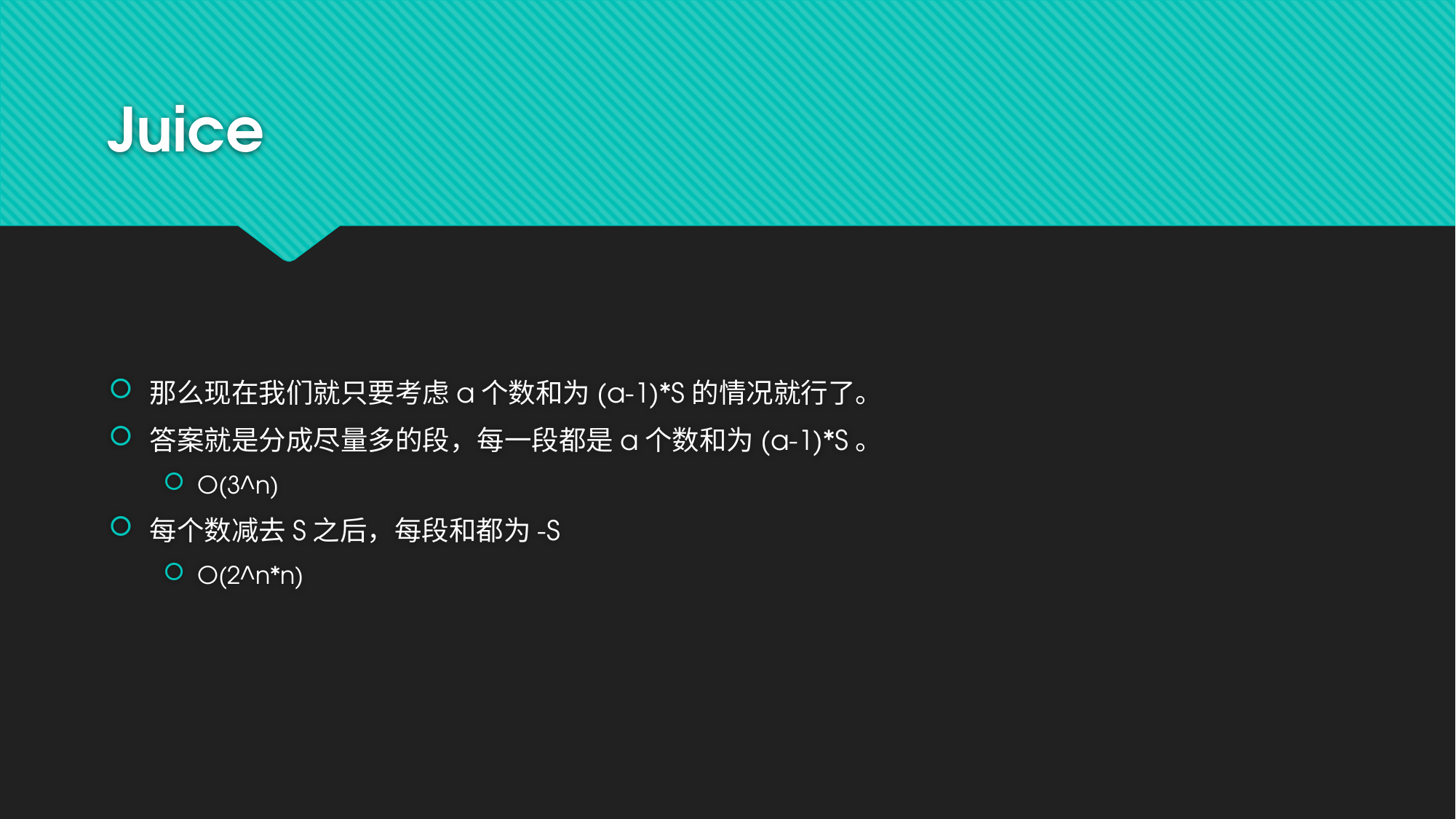

# Juice
那么现在我们就只要考虑a个数和为(a-1)*S的情况就行了。
答案就是分成尽量多的段，每一段都是a个数和为(a-1)*S。
O(3^n)
每个数减去S之后，每段和都为-S
O(2^n*n)